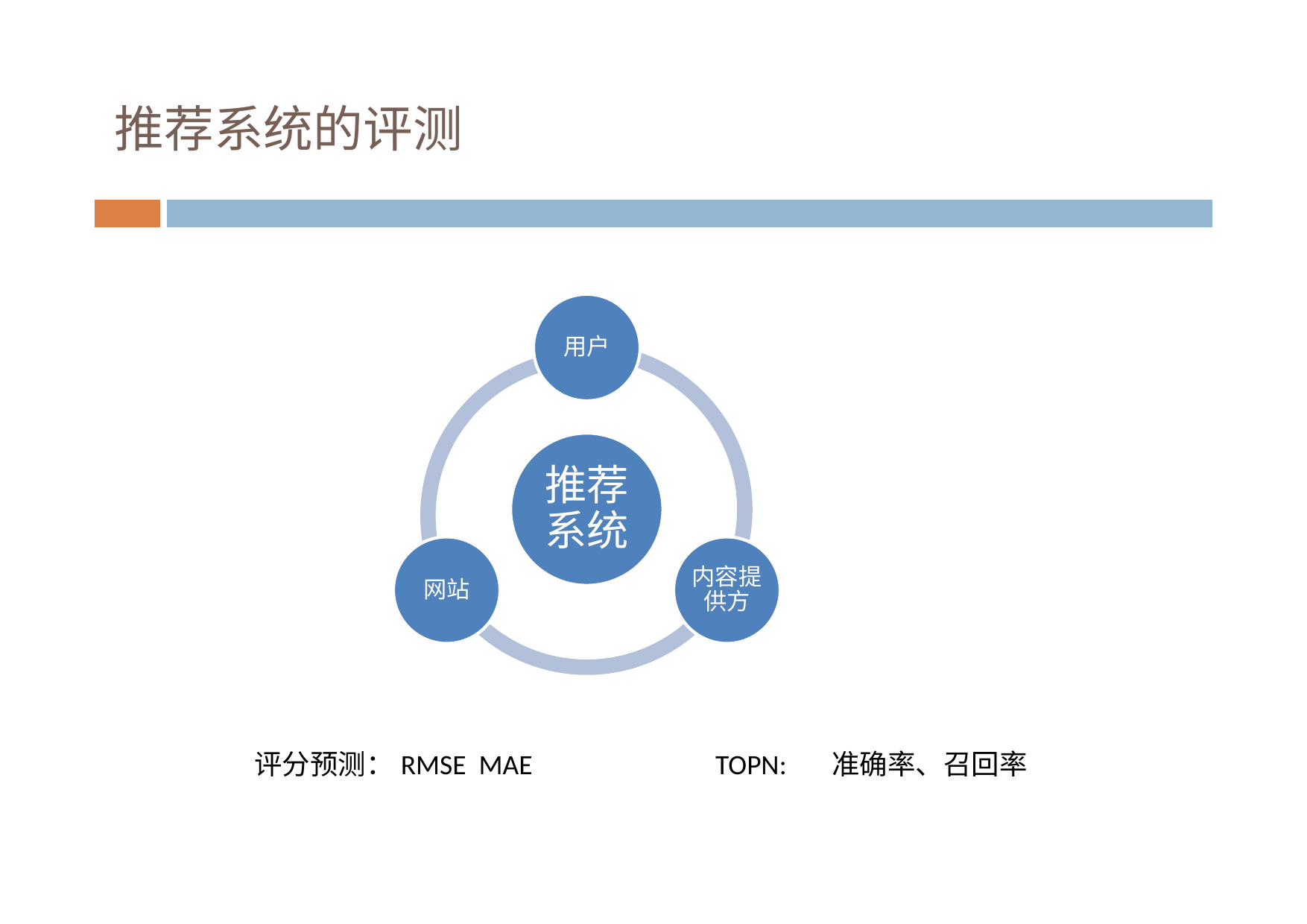

推荐系统的评测

推荐系统
用户
内容提供方
网站
评分预测：RMSE  MAE                             TOPN:      准确率、召回率